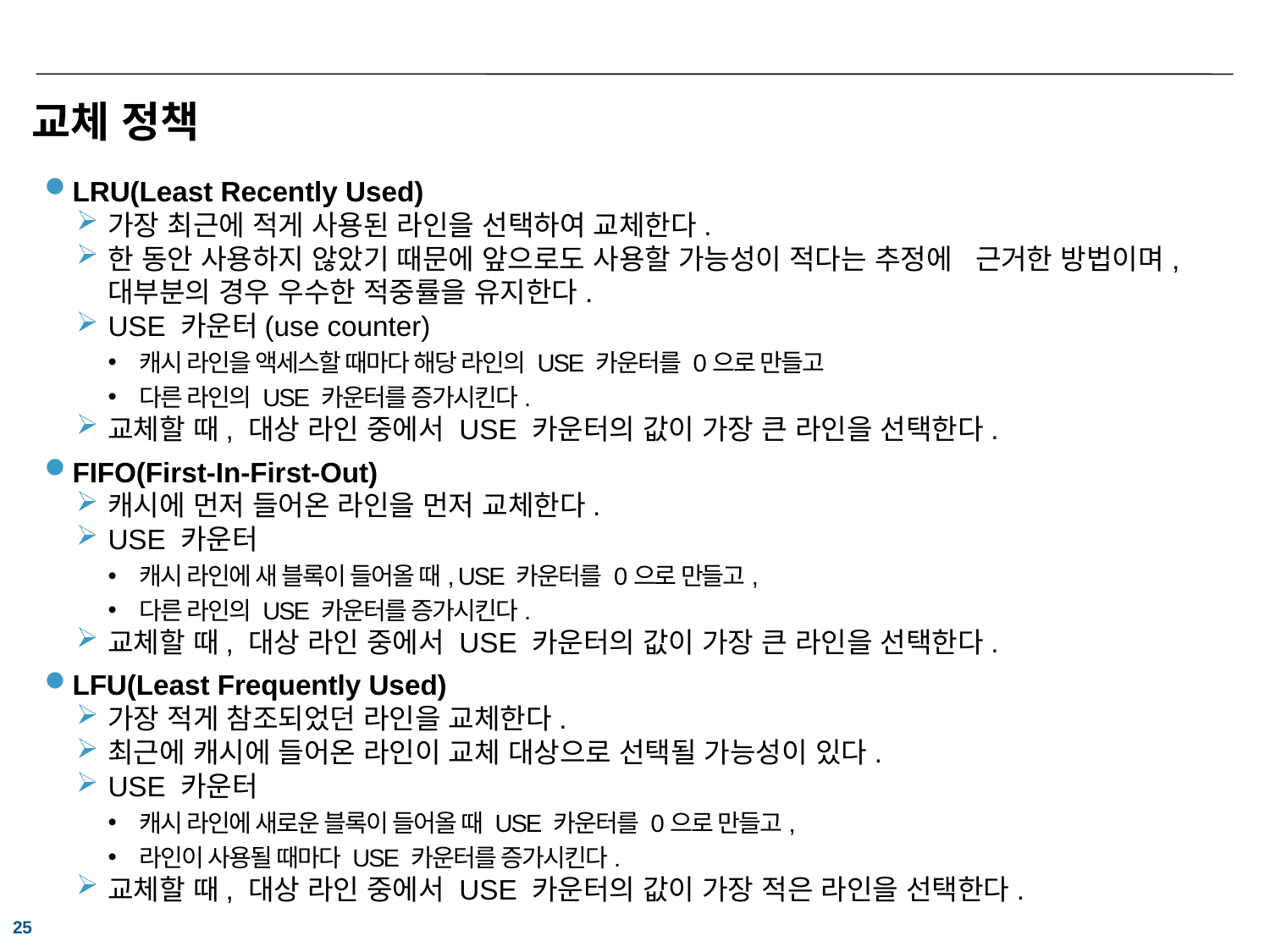

# 교체 정책
LRU(Least Recently Used)
가장 최근에 적게 사용된 라인을 선택하여 교체한다.
한 동안 사용하지 않았기 때문에 앞으로도 사용할 가능성이 적다는 추정에   근거한 방법이며, 대부분의 경우 우수한 적중률을 유지한다.
USE 카운터(use counter)
캐시 라인을 액세스할 때마다 해당 라인의 USE 카운터를 0으로 만들고
다른 라인의 USE 카운터를 증가시킨다.
교체할 때, 대상 라인 중에서 USE 카운터의 값이 가장 큰 라인을 선택한다.
FIFO(First-In-First-Out)
캐시에 먼저 들어온 라인을 먼저 교체한다.
USE 카운터
캐시 라인에 새 블록이 들어올 때, USE 카운터를 0으로 만들고,
다른 라인의 USE 카운터를 증가시킨다.
교체할 때, 대상 라인 중에서 USE 카운터의 값이 가장 큰 라인을 선택한다.
LFU(Least Frequently Used)
가장 적게 참조되었던 라인을 교체한다.
최근에 캐시에 들어온 라인이 교체 대상으로 선택될 가능성이 있다.
USE 카운터
캐시 라인에 새로운 블록이 들어올 때 USE 카운터를 0으로 만들고,
라인이 사용될 때마다 USE 카운터를 증가시킨다.
교체할 때, 대상 라인 중에서 USE 카운터의 값이 가장 적은 라인을 선택한다.

25